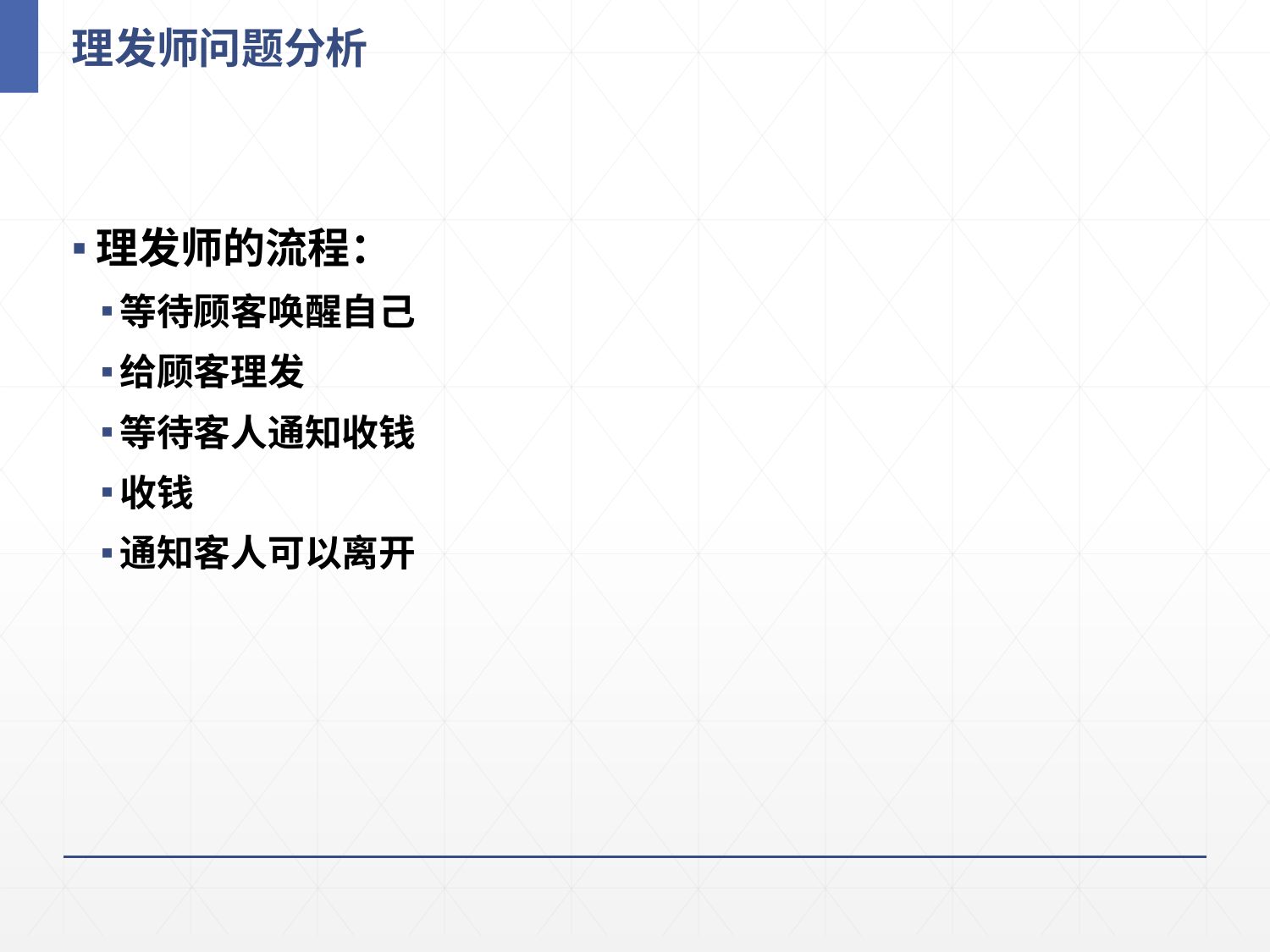

# 理发师问题分析
理发师的流程：
等待顾客唤醒自己
给顾客理发
等待客人通知收钱
收钱
通知客人可以离开